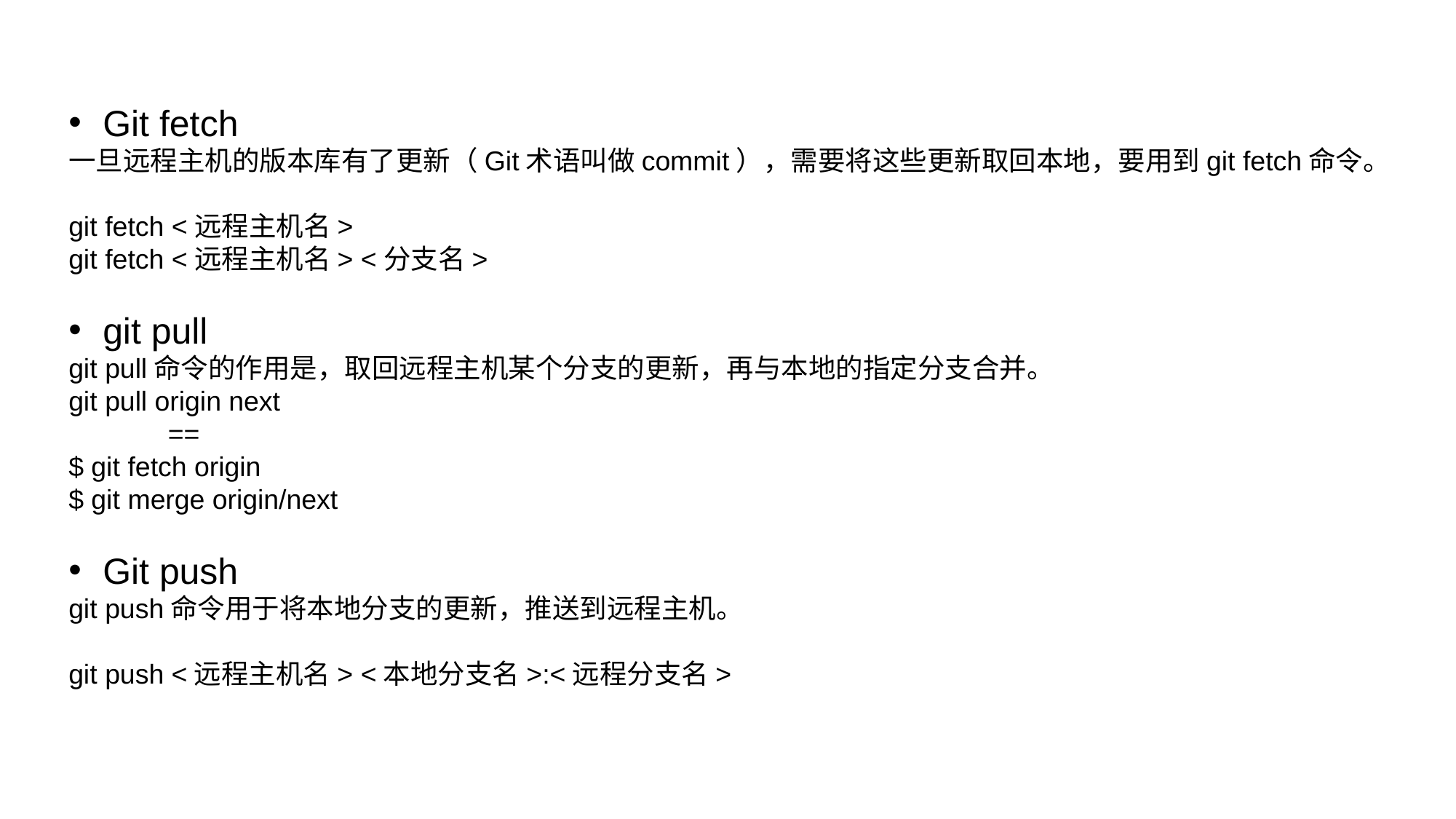

Git fetch
一旦远程主机的版本库有了更新（Git术语叫做commit），需要将这些更新取回本地，要用到git fetch命令。

git fetch <远程主机名>
git fetch <远程主机名> <分支名>

git pull
git pull命令的作用是，取回远程主机某个分支的更新，再与本地的指定分支合并。
git pull origin next
             ==
$ git fetch origin
$ git merge origin/next

Git push
git push命令用于将本地分支的更新，推送到远程主机。

git push <远程主机名> <本地分支名>:<远程分支名>